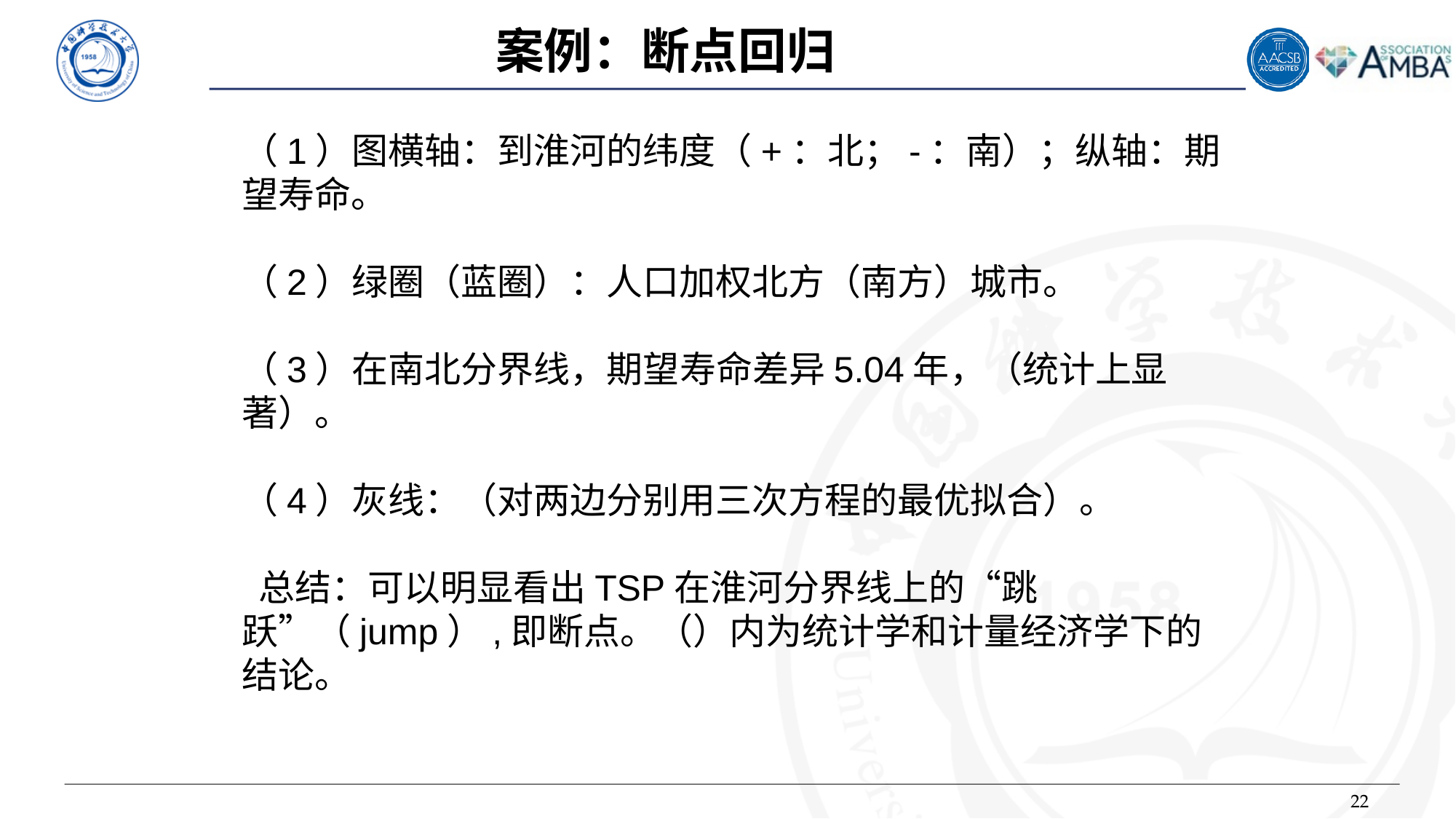

案例：断点回归
（1）图横轴：到淮河的纬度（+：北；-：南）；纵轴：期望寿命。

（2）绿圈（蓝圈）：人口加权北方（南方）城市。

（3）在南北分界线，期望寿命差异5.04年，（统计上显著）。

（4）灰线：（对两边分别用三次方程的最优拟合）。

 总结：可以明显看出TSP在淮河分界线上的“跳跃”（jump）,即断点。（）内为统计学和计量经济学下的结论。